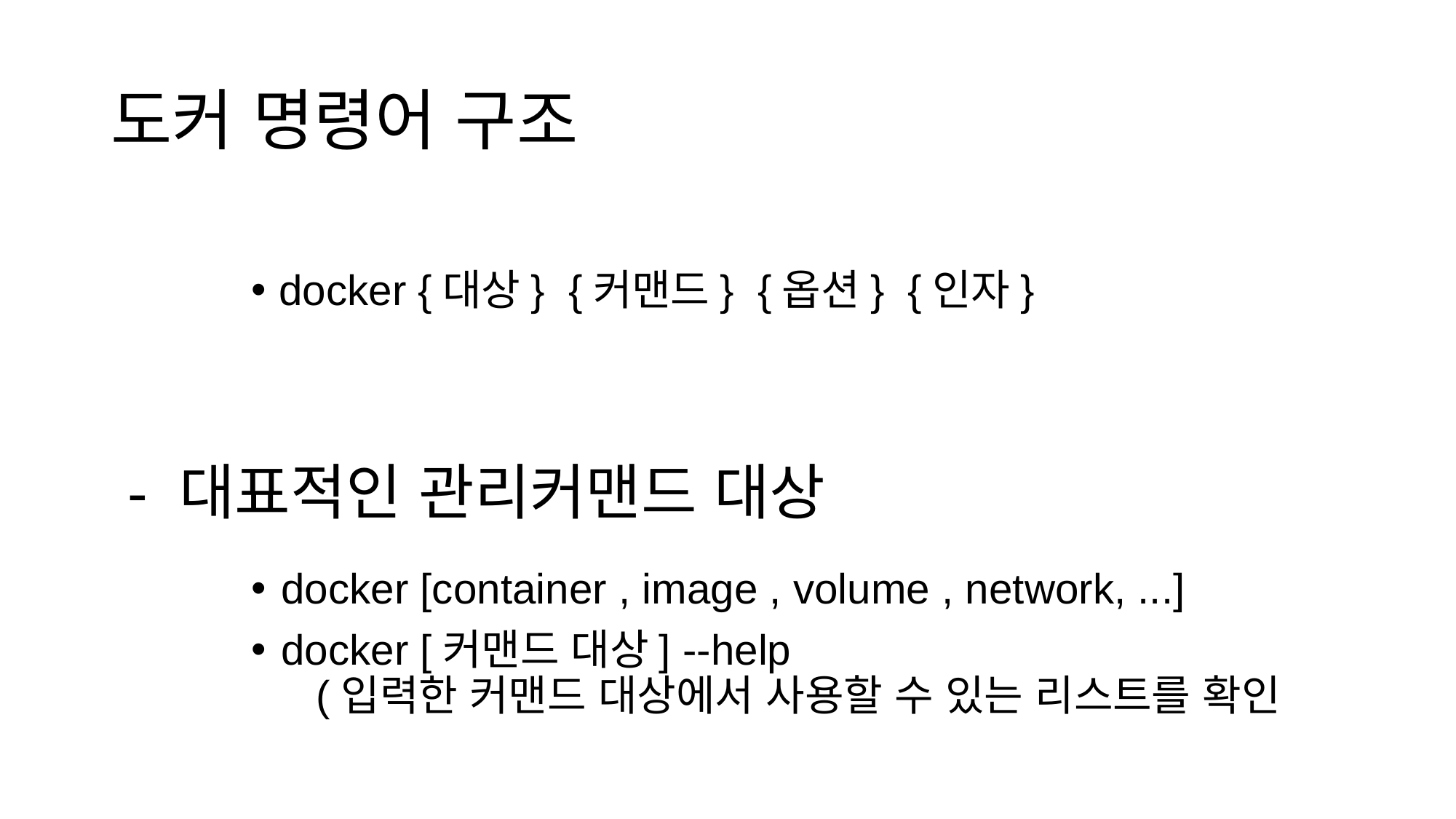

# 도커 명령어 구조
docker {대상}  {커맨드}  {옵션}  {인자}

 - 대표적인 관리커맨드 대상
docker [container , image , volume , network, ...]
docker [커맨드 대상] --help
   (입력한 커맨드 대상에서 사용할 수 있는 리스트를 확인